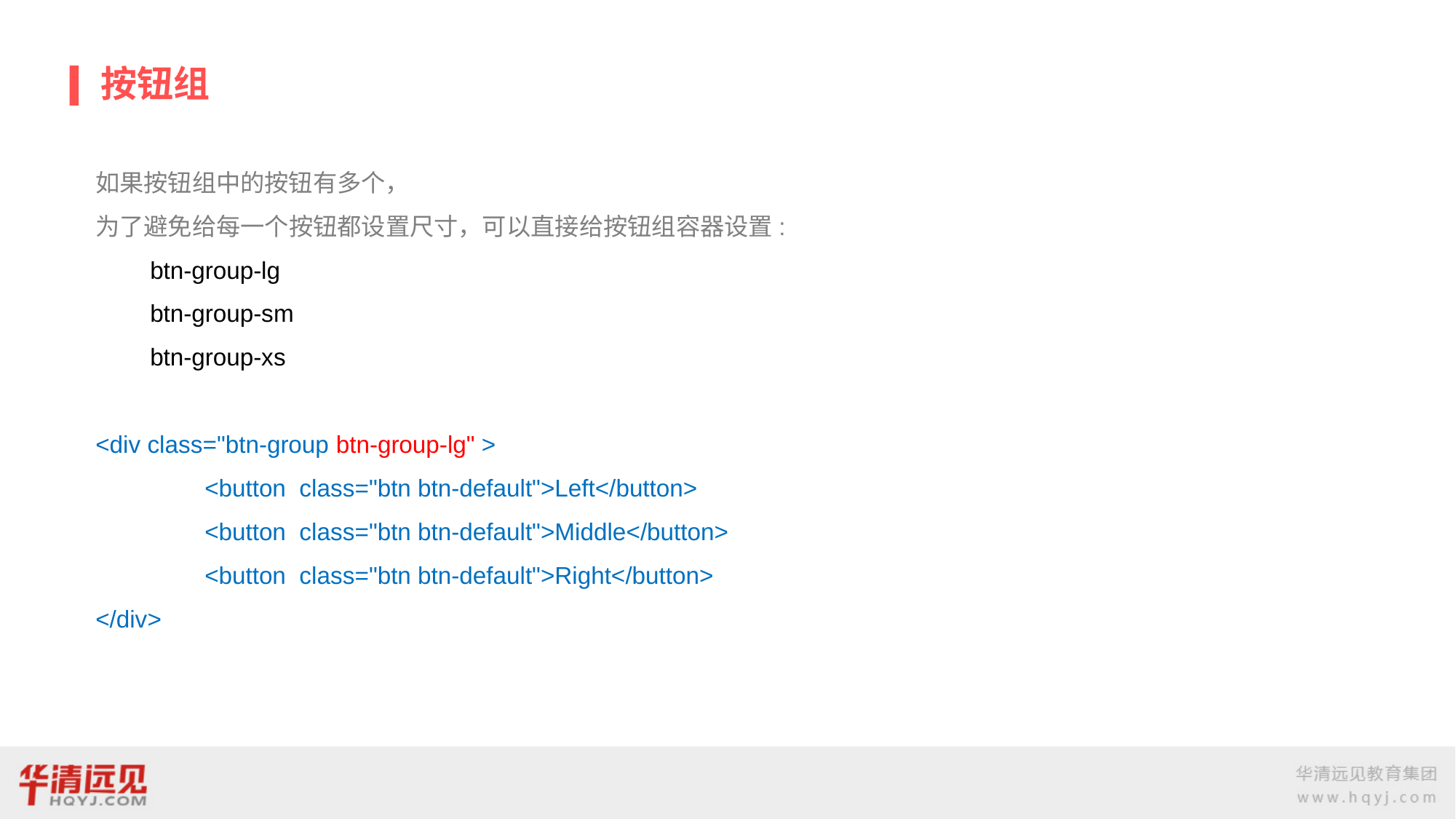

# 按钮组
如果按钮组中的按钮有多个，
为了避免给每一个按钮都设置尺寸，可以直接给按钮组容器设置:
btn-group-lg
btn-group-sm
btn-group-xs

<div class="btn-group btn-group-lg" >
  	<button  class="btn btn-default">Left</button>
  	<button  class="btn btn-default">Middle</button>
  	<button  class="btn btn-default">Right</button>
</div>